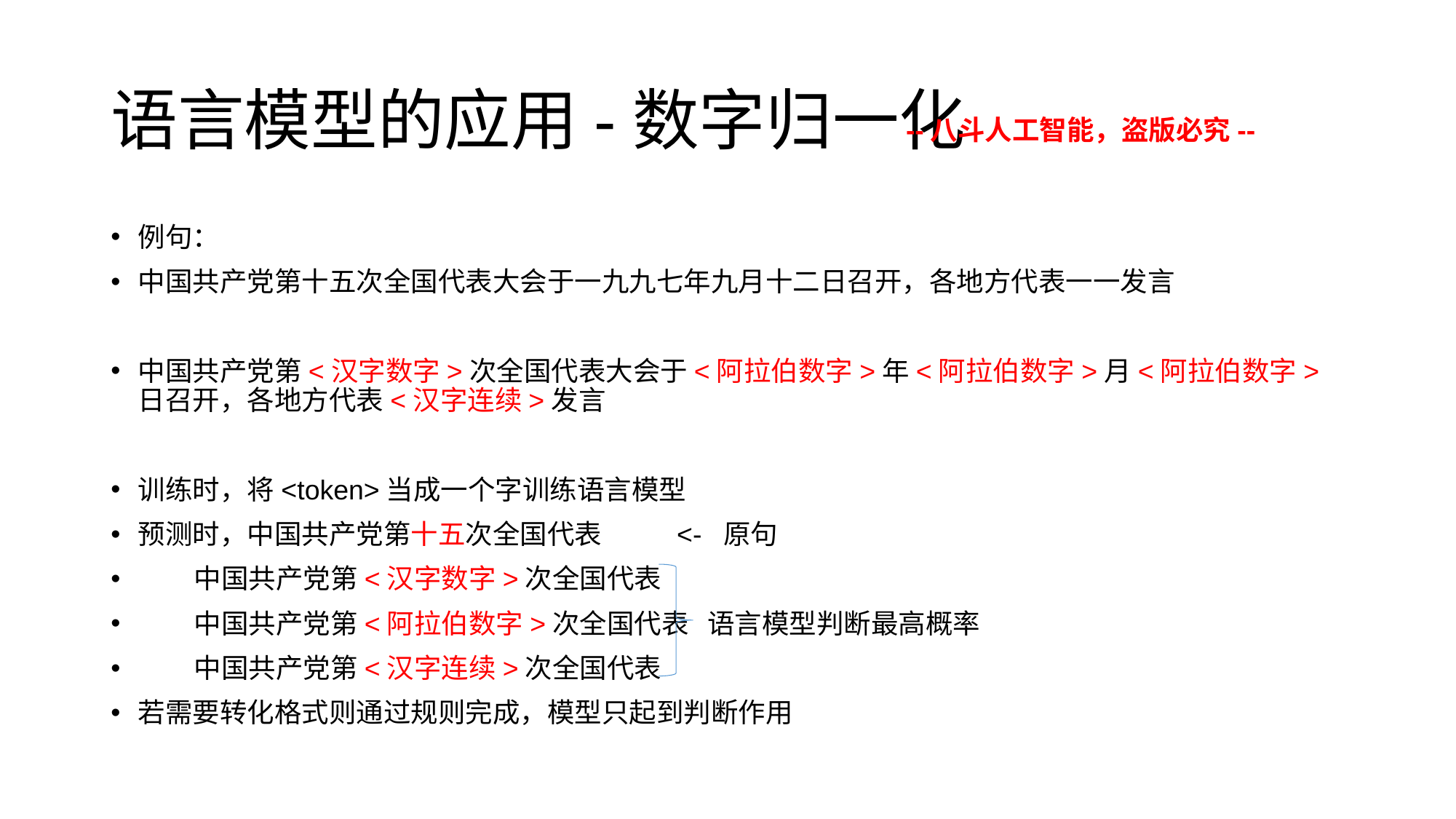

# 语言模型的应用-数字归一化
--八斗人工智能，盗版必究--
例句：
中国共产党第十五次全国代表大会于一九九七年九月十二日召开，各地方代表一一发言

中国共产党第<汉字数字>次全国代表大会于<阿拉伯数字>年<阿拉伯数字>月<阿拉伯数字>日召开，各地方代表<汉字连续>发言

训练时，将<token>当成一个字训练语言模型
预测时，中国共产党第十五次全国代表           <-  原句
        中国共产党第<汉字数字>次全国代表
        中国共产党第<阿拉伯数字>次全国代表   语言模型判断最高概率
        中国共产党第<汉字连续>次全国代表
若需要转化格式则通过规则完成，模型只起到判断作用